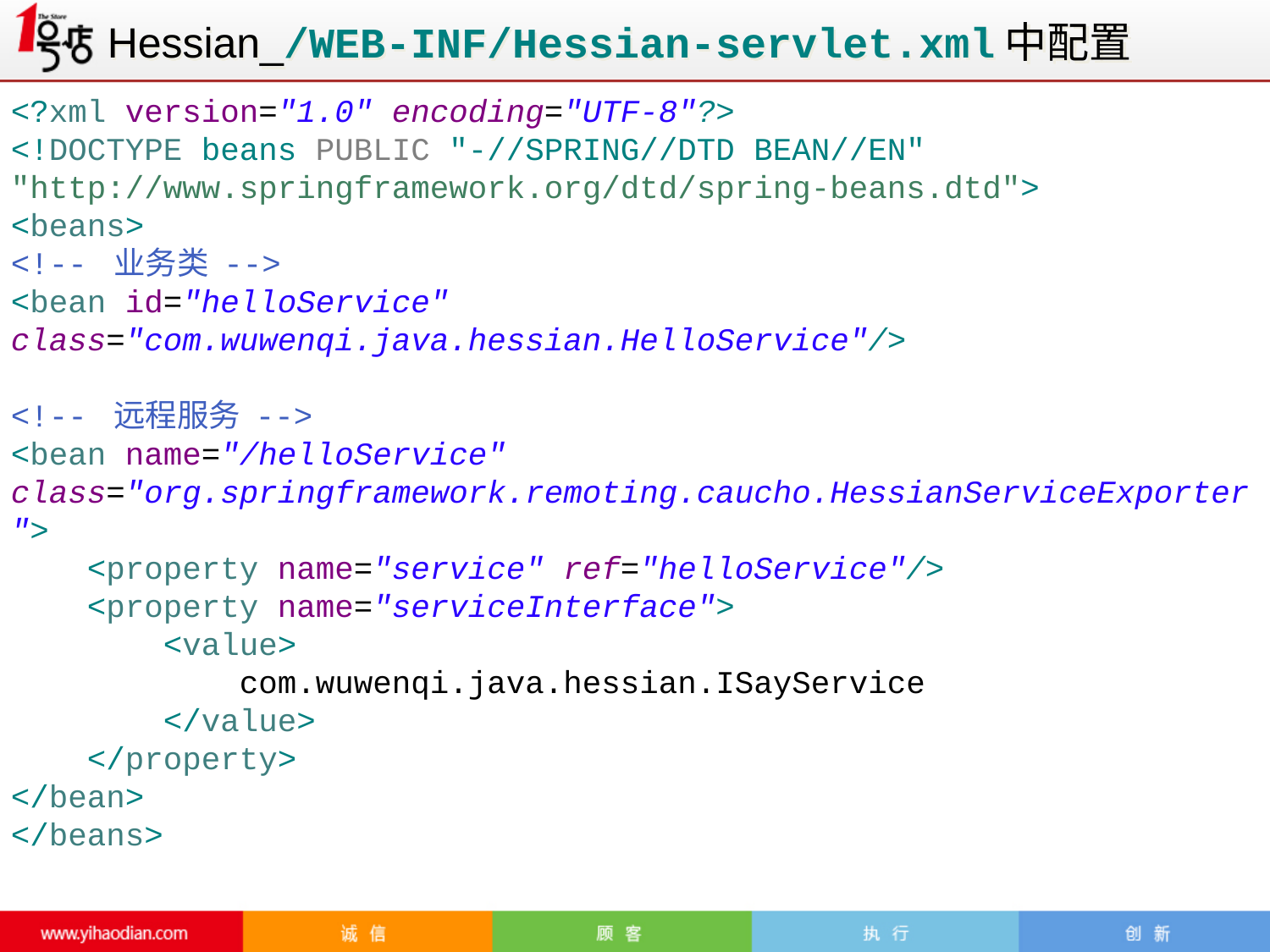

Hessian_/WEB-INF/Hessian-servlet.xml中配置
<?xml version="1.0" encoding="UTF-8"?>
<!DOCTYPE beans PUBLIC "-//SPRING//DTD BEAN//EN" "http://www.springframework.org/dtd/spring-beans.dtd">
<beans>
<!-- 业务类 -->
<bean id="helloService" class="com.wuwenqi.java.hessian.HelloService"/>

<!-- 远程服务 -->
<bean name="/helloService" class="org.springframework.remoting.caucho.HessianServiceExporter">
    <property name="service" ref="helloService"/>
    <property name="serviceInterface">
        <value>
            com.wuwenqi.java.hessian.ISayService
        </value>
    </property>
</bean>
</beans>